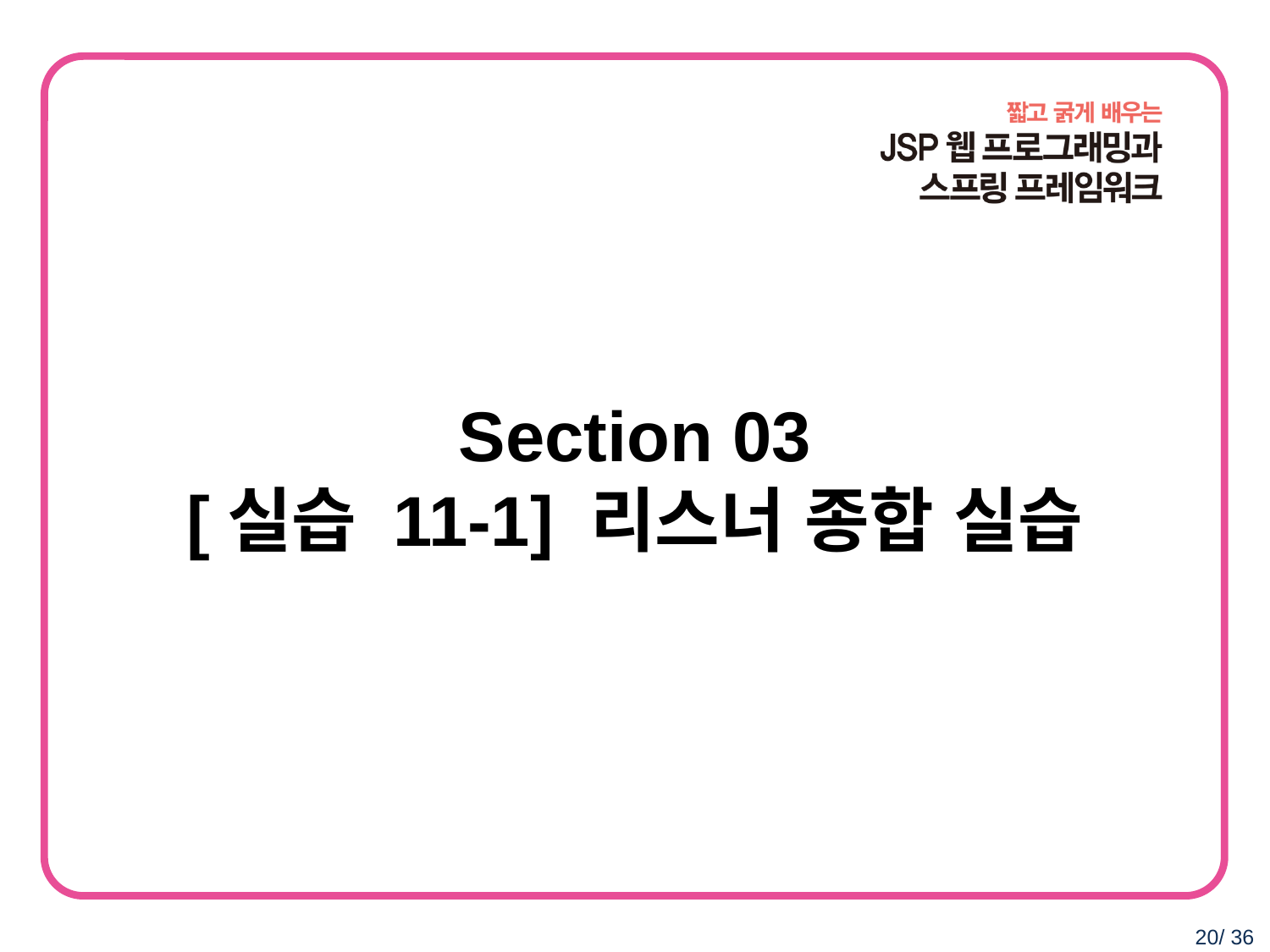

Section 03
[실습 11-1] 리스너 종합 실습